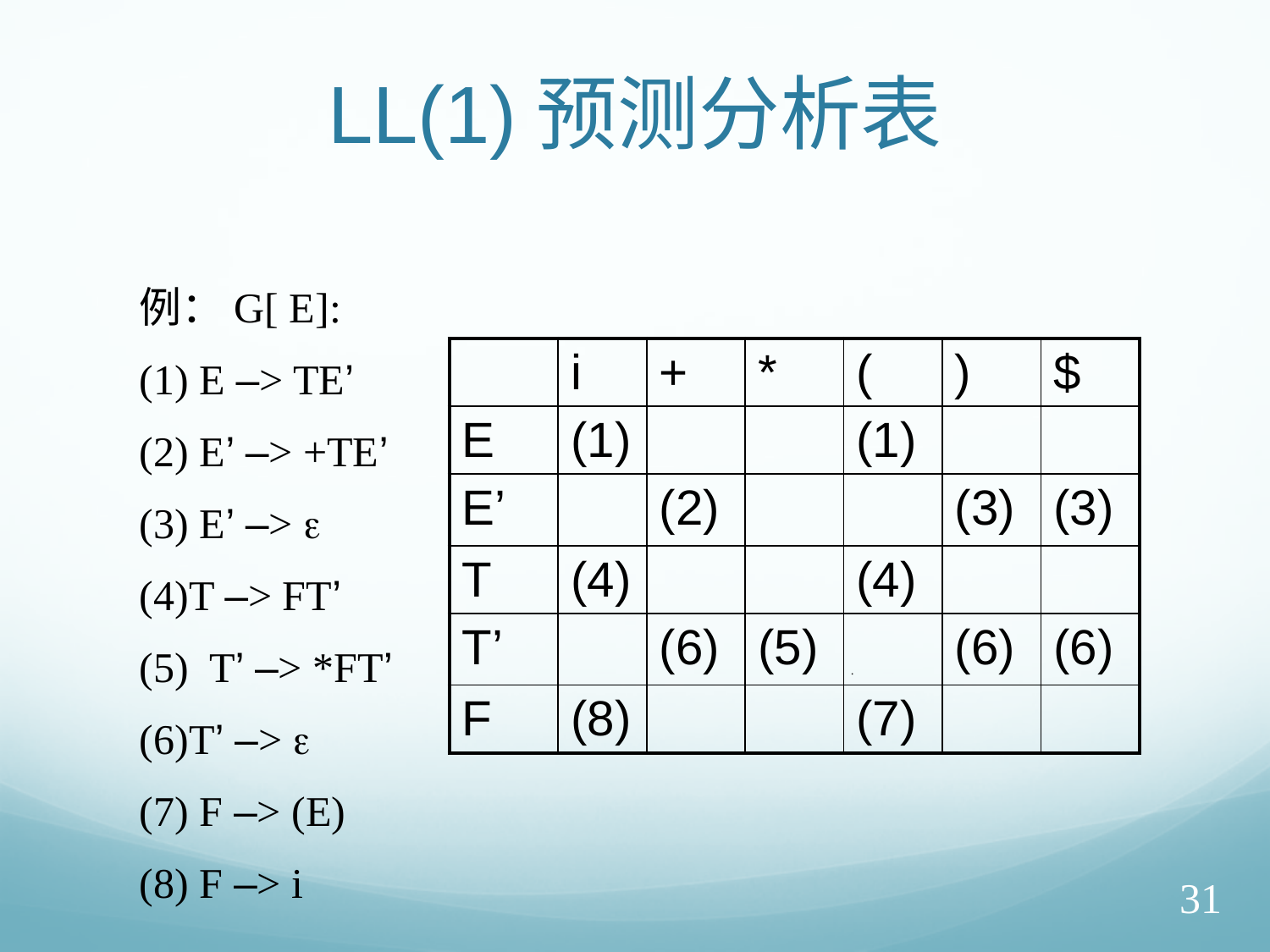

# LL(1)预测分析表
例：G[ E]:
(1) E –> TE’
(2) E’ –> +TE’
(3) E’ –> ε
T –> FT’
(5)  T’ –> *FT’
T’ –> ε
 F –> (E)
 F –> i
|  | i | + | \* | ( | ) | $ |
| --- | --- | --- | --- | --- | --- | --- |
| E | (1) |  |  | (1) |  |  |
| E’ |  | (2) |  |  | (3) | (3) |
| T | (4) |  |  | (4) |  |  |
| T’ |  | (6) | (5) |  | (6) | (6) |
| F | (8) |  |  | (7) |  |  |

31